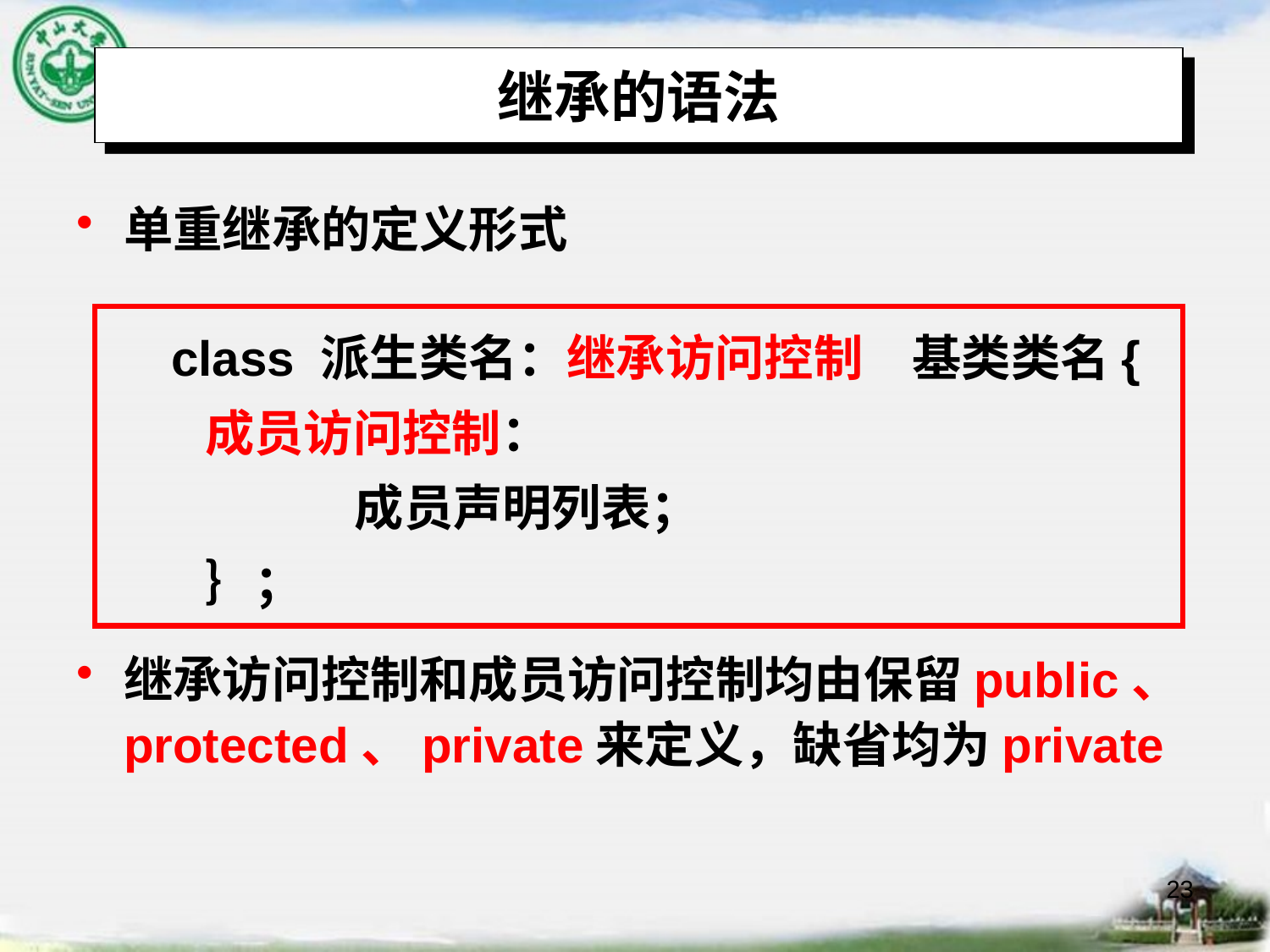

# 继承的语法
单重继承的定义形式

继承访问控制和成员访问控制均由保留public、protected、private来定义，缺省均为private
class 派生类名：继承访问控制　基类类名{
  成员访问控制：
	    成员声明列表；
  ｝；
23